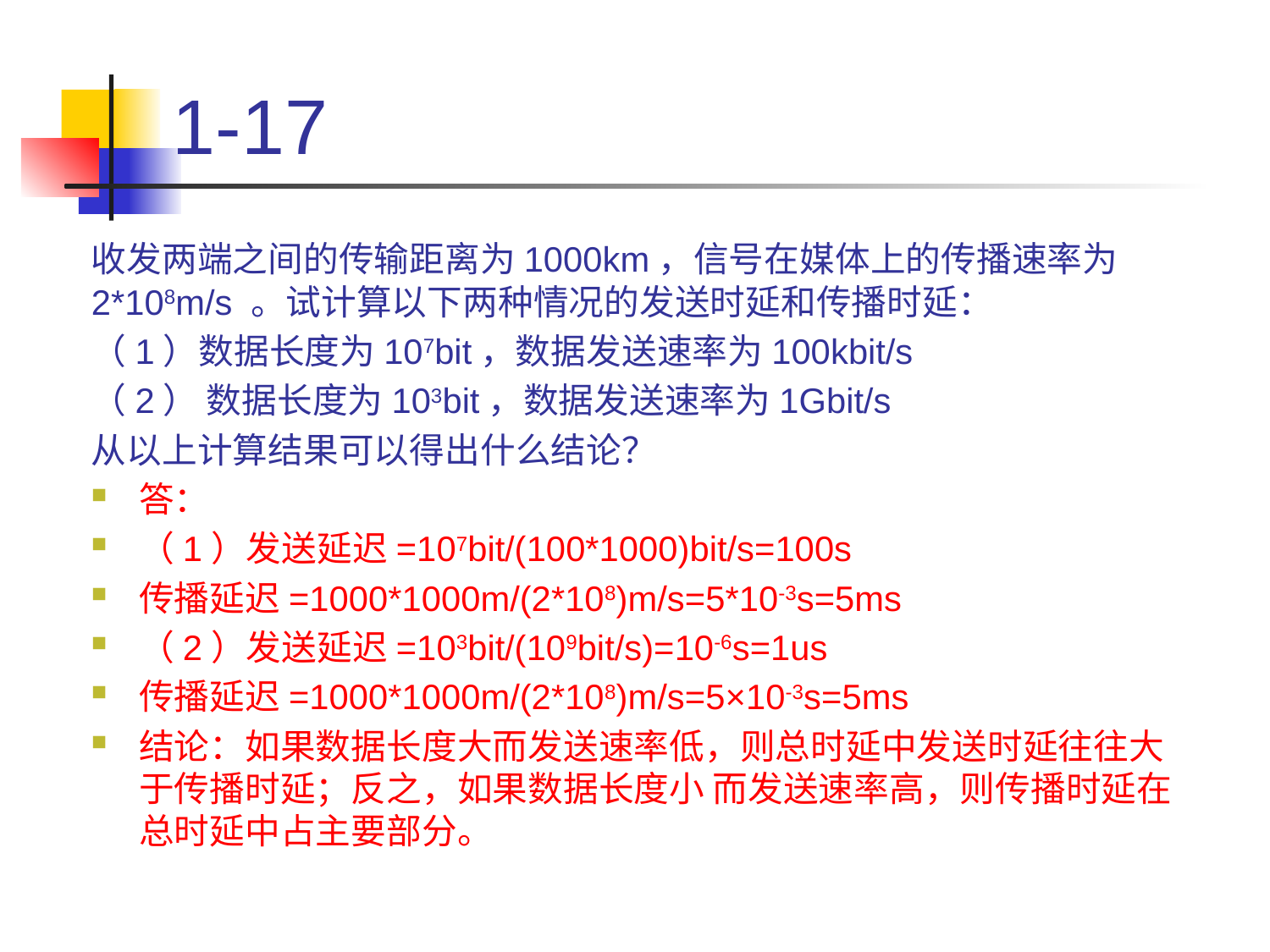

# 1-17
收发两端之间的传输距离为1000km，信号在媒体上的传播速率为2*108m/s 。试计算以下两种情况的发送时延和传播时延：
（1）数据长度为107bit，数据发送速率为100kbit/s
（2） 数据长度为103bit，数据发送速率为1Gbit/s
从以上计算结果可以得出什么结论？
答：
（1）发送延迟=107bit/(100*1000)bit/s=100s
传播延迟=1000*1000m/(2*108)m/s=5*10-3s=5ms
（2）发送延迟=103bit/(109bit/s)=10-6s=1us
传播延迟=1000*1000m/(2*108)m/s=5×10-3s=5ms
结论：如果数据长度大而发送速率低，则总时延中发送时延往往大于传播时延；反之，如果数据长度小 而发送速率高，则传播时延在总时延中占主要部分。